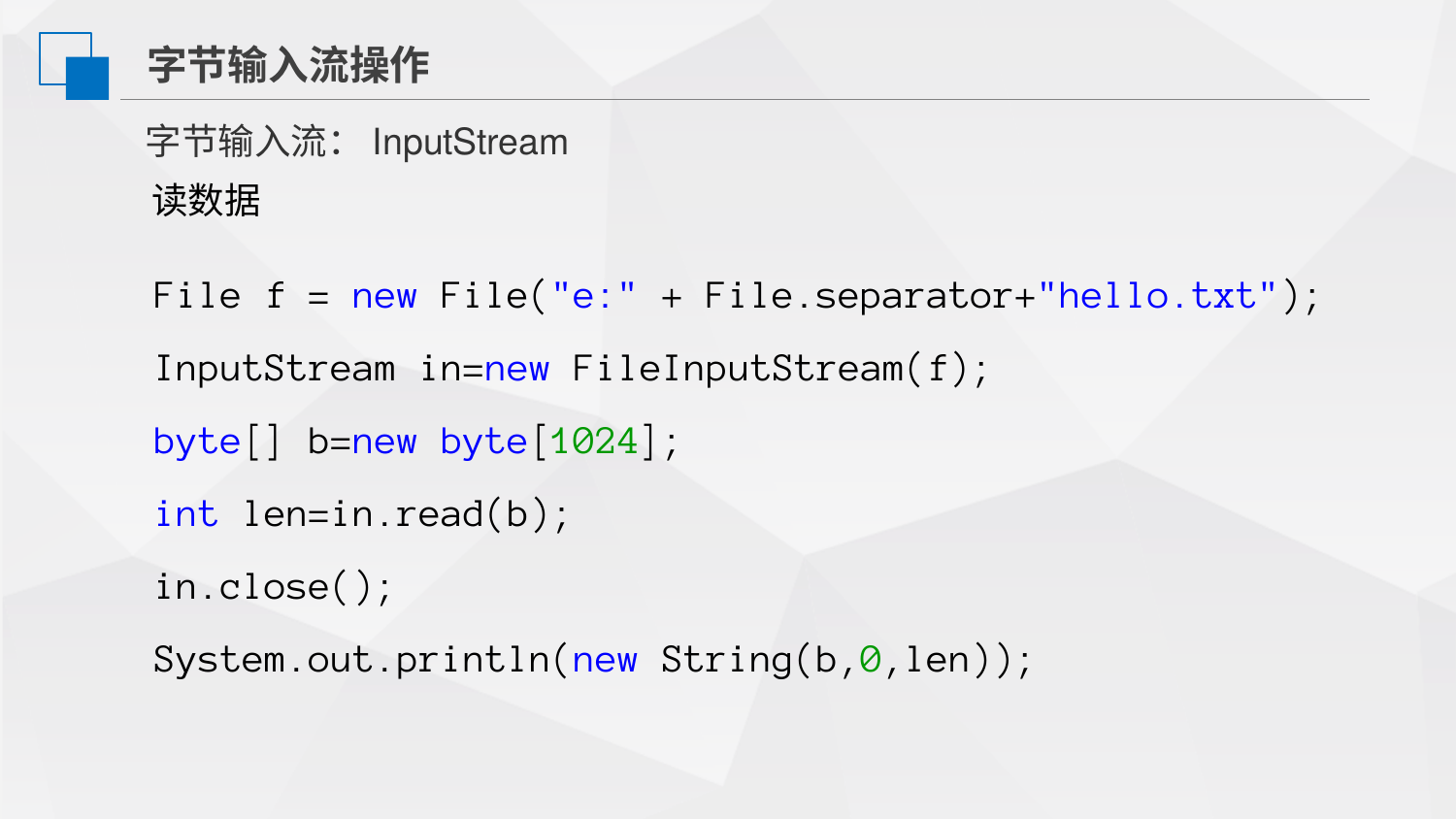

字节输入流操作
字节输入流：InputStream
 读数据
File f = new File("e:" + File.separator+"hello.txt");
InputStream in=new FileInputStream(f);
byte[] b=new byte[1024];
int len=in.read(b);
in.close();
System.out.println(new String(b,0,len));